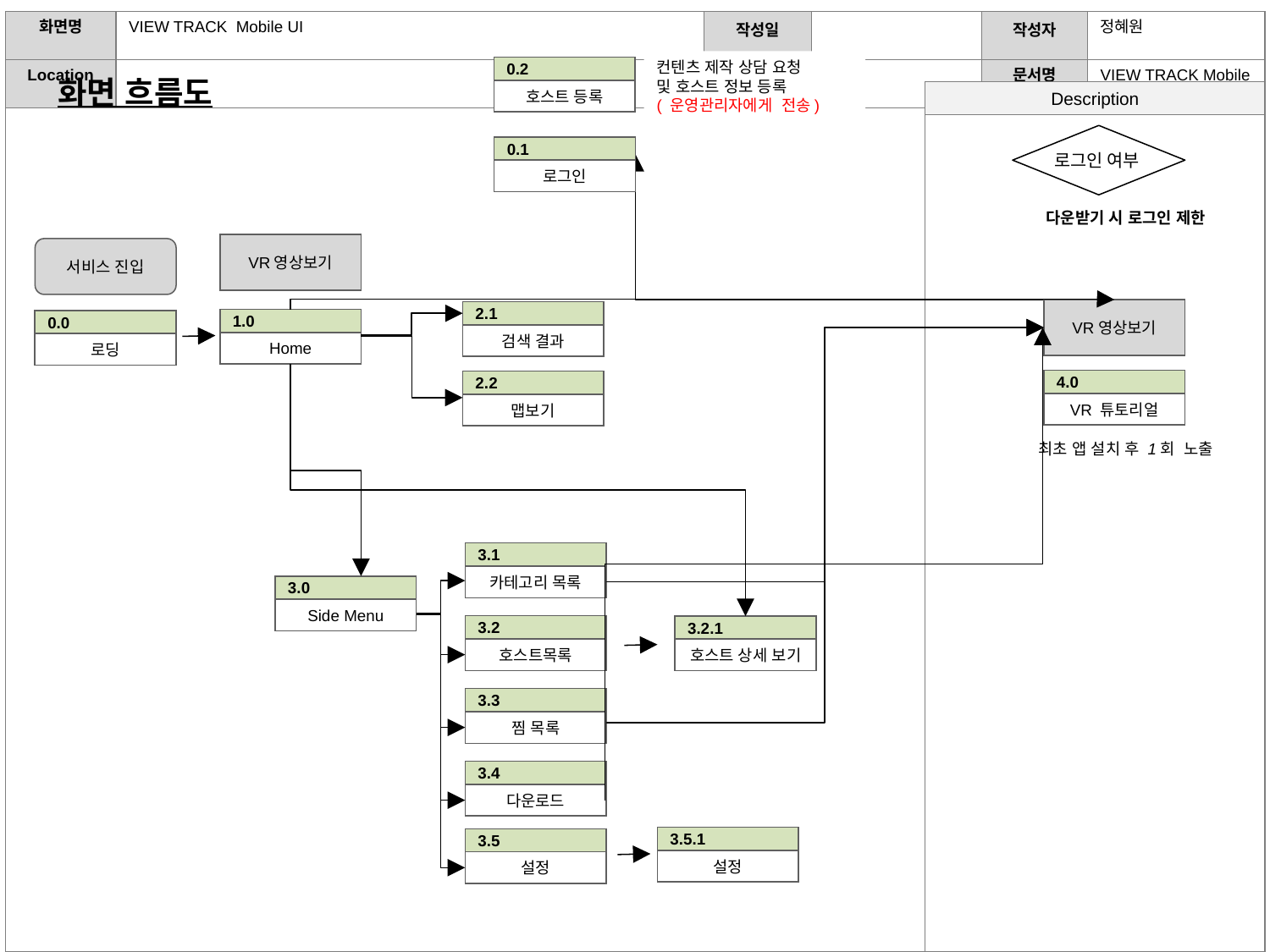

컨텐츠 제작 상담 요청
및 호스트 정보 등록
( 운영관리자에게  전송)
0.2
호스트 등록
화면 흐름도

0.1
로그인
로그인 여부
다운받기 시 로그인 제한
VR영상보기
서비스 진입
VR영상보기
2.1
검색 결과
1.0
Home
0.0
로딩
4.0
VR 튜토리얼
2.2
맵보기
최초 앱 설치 후 1회  노출
3.1
카테고리 목록
3.0
Side Menu
3.2
호스트목록
3.2.1
호스트 상세 보기
3.3
찜 목록
3.4
다운로드
3.5.1
설정
3.5
설정